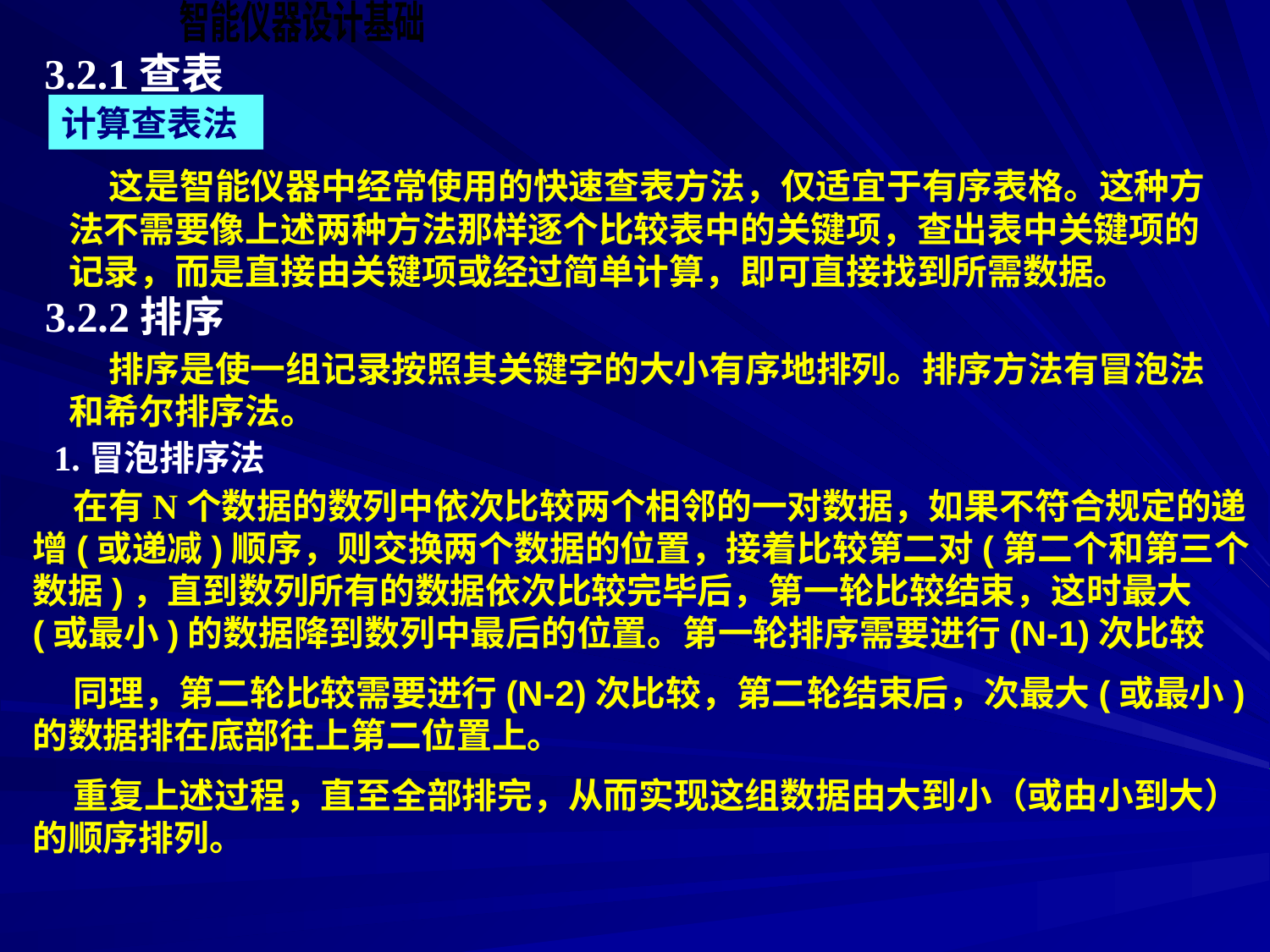

3.2.1查表
计算查表法
    这是智能仪器中经常使用的快速查表方法，仅适宜于有序表格。这种方法不需要像上述两种方法那样逐个比较表中的关键项，查出表中关键项的记录，而是直接由关键项或经过简单计算，即可直接找到所需数据。

3.2.2排序
    排序是使一组记录按照其关键字的大小有序地排列。排序方法有冒泡法和希尔排序法。
1.冒泡排序法
    在有N个数据的数列中依次比较两个相邻的一对数据，如果不符合规定的递增(或递减)顺序，则交换两个数据的位置，接着比较第二对(第二个和第三个数据)，直到数列所有的数据依次比较完毕后，第一轮比较结束，这时最大(或最小)的数据降到数列中最后的位置。第一轮排序需要进行(N-1)次比较
    同理，第二轮比较需要进行(N-2)次比较，第二轮结束后，次最大(或最小)的数据排在底部往上第二位置上。
    重复上述过程，直至全部排完，从而实现这组数据由大到小（或由小到大）的顺序排列。